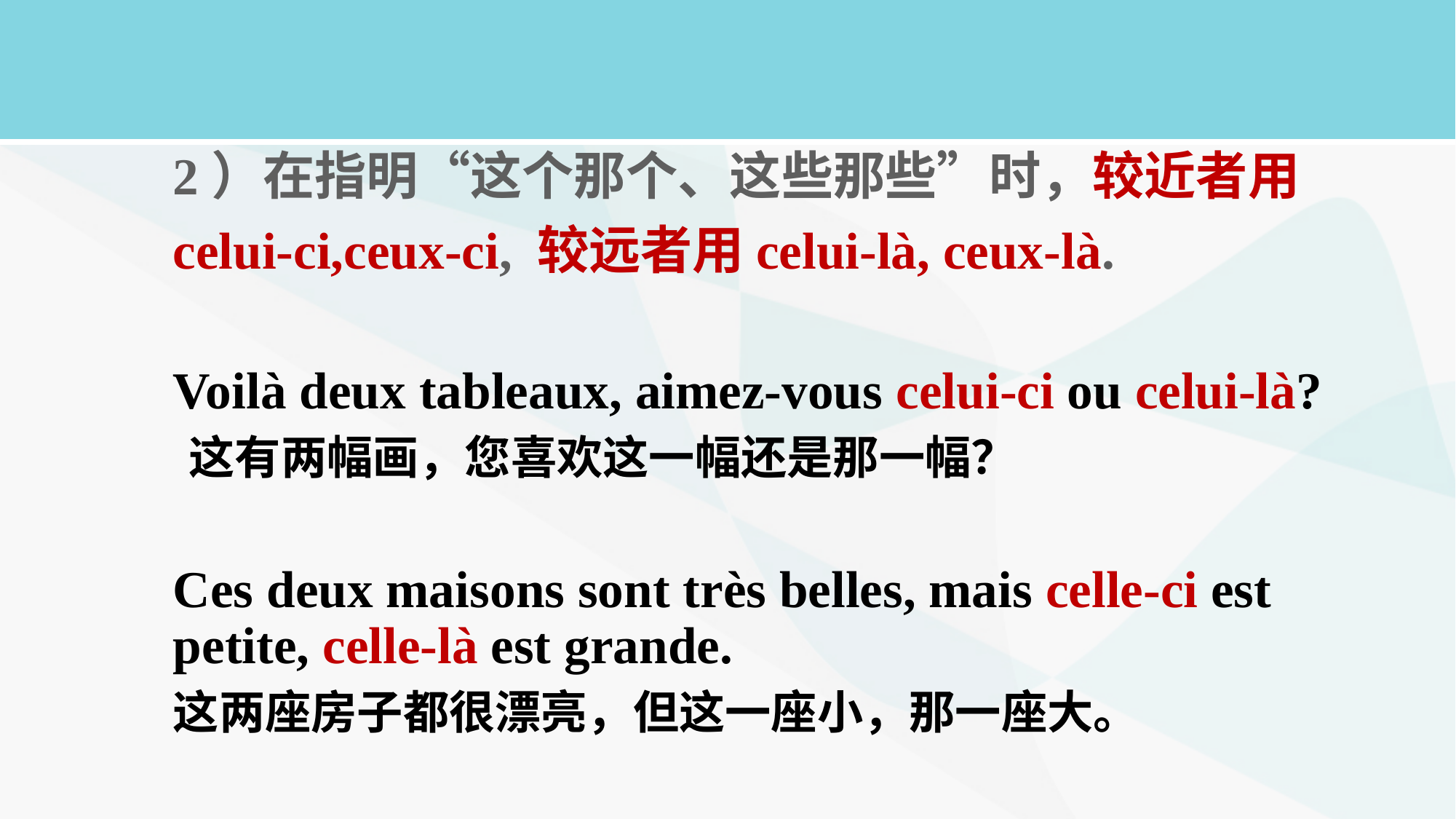

#
2）在指明“这个那个、这些那些”时，较近者用celui-ci,ceux-ci, 较远者用celui-là, ceux-là.

Voilà deux tableaux, aimez-vous celui-ci ou celui-là?
 这有两幅画，您喜欢这一幅还是那一幅？

Ces deux maisons sont très belles, mais celle-ci est petite, celle-là est grande.
这两座房子都很漂亮，但这一座小，那一座大。